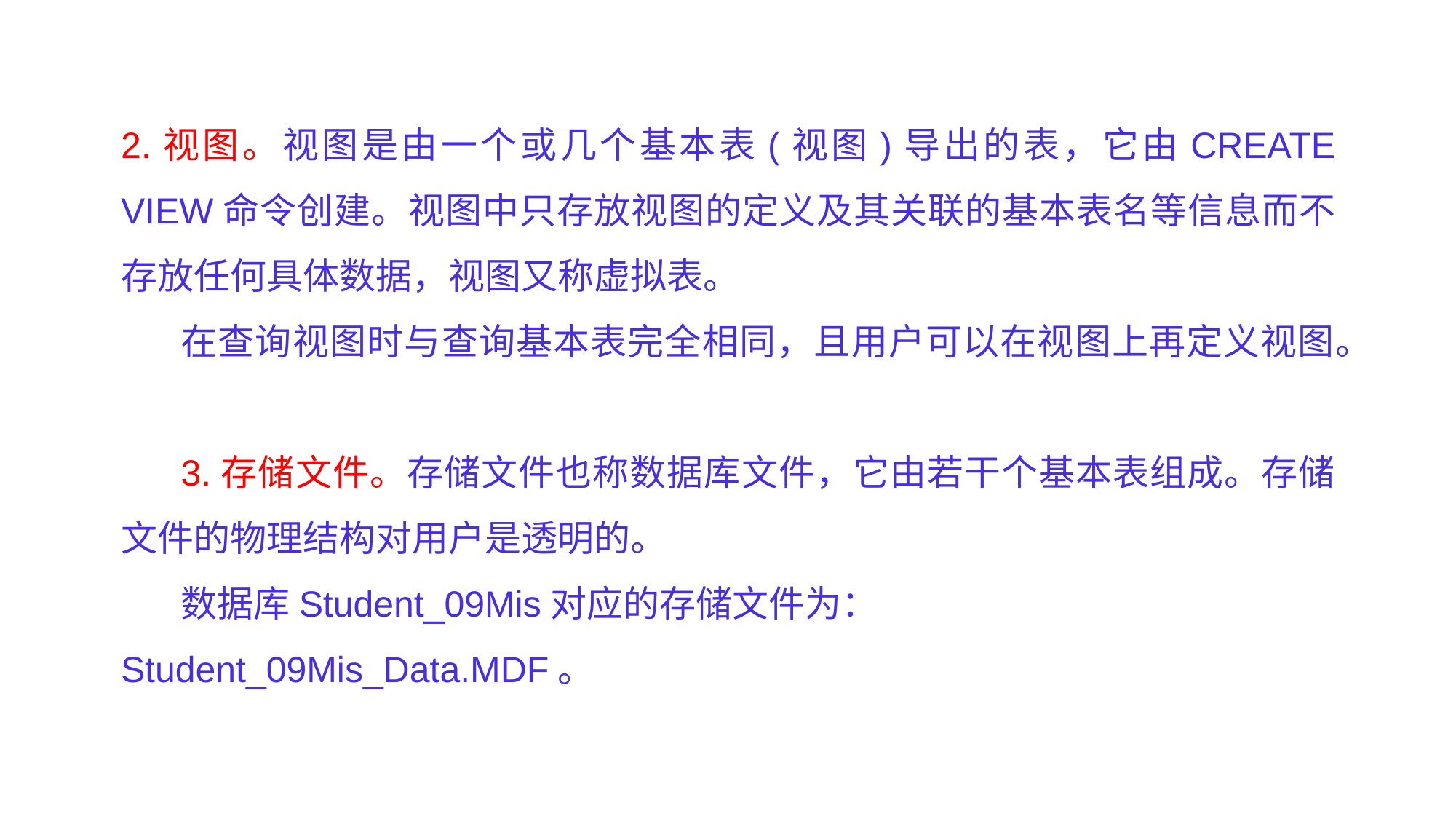

2.视图。视图是由一个或几个基本表(视图)导出的表，它由CREATE VIEW命令创建。视图中只存放视图的定义及其关联的基本表名等信息而不存放任何具体数据，视图又称虚拟表。
在查询视图时与查询基本表完全相同，且用户可以在视图上再定义视图。
3.存储文件。存储文件也称数据库文件，它由若干个基本表组成。存储文件的物理结构对用户是透明的。
数据库Student_09Mis对应的存储文件为：Student_09Mis_Data.MDF。